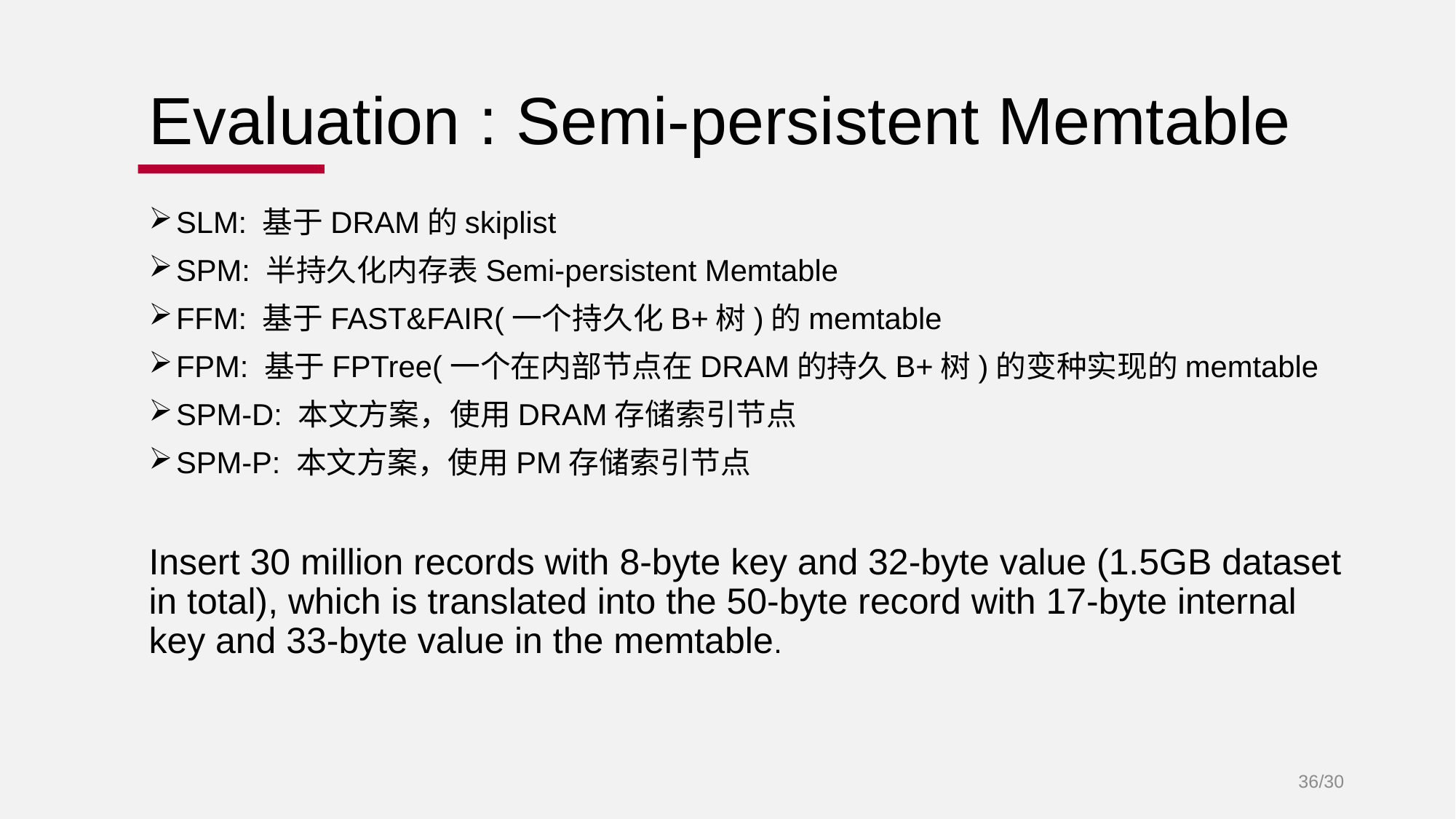

# Evaluation : Semi-persistent Memtable
SLM: 基于DRAM的skiplist
SPM: 半持久化内存表Semi-persistent Memtable
FFM: 基于FAST&FAIR(一个持久化B+树)的memtable
FPM: 基于FPTree(一个在内部节点在DRAM的持久B+树)的变种实现的memtable
SPM-D: 本文方案，使用DRAM存储索引节点
SPM-P: 本文方案，使用PM存储索引节点

Insert 30 million records with 8-byte key and 32-byte value (1.5GB dataset in total), which is translated into the 50-byte record with 17-byte internal key and 33-byte value in the memtable.
36/30